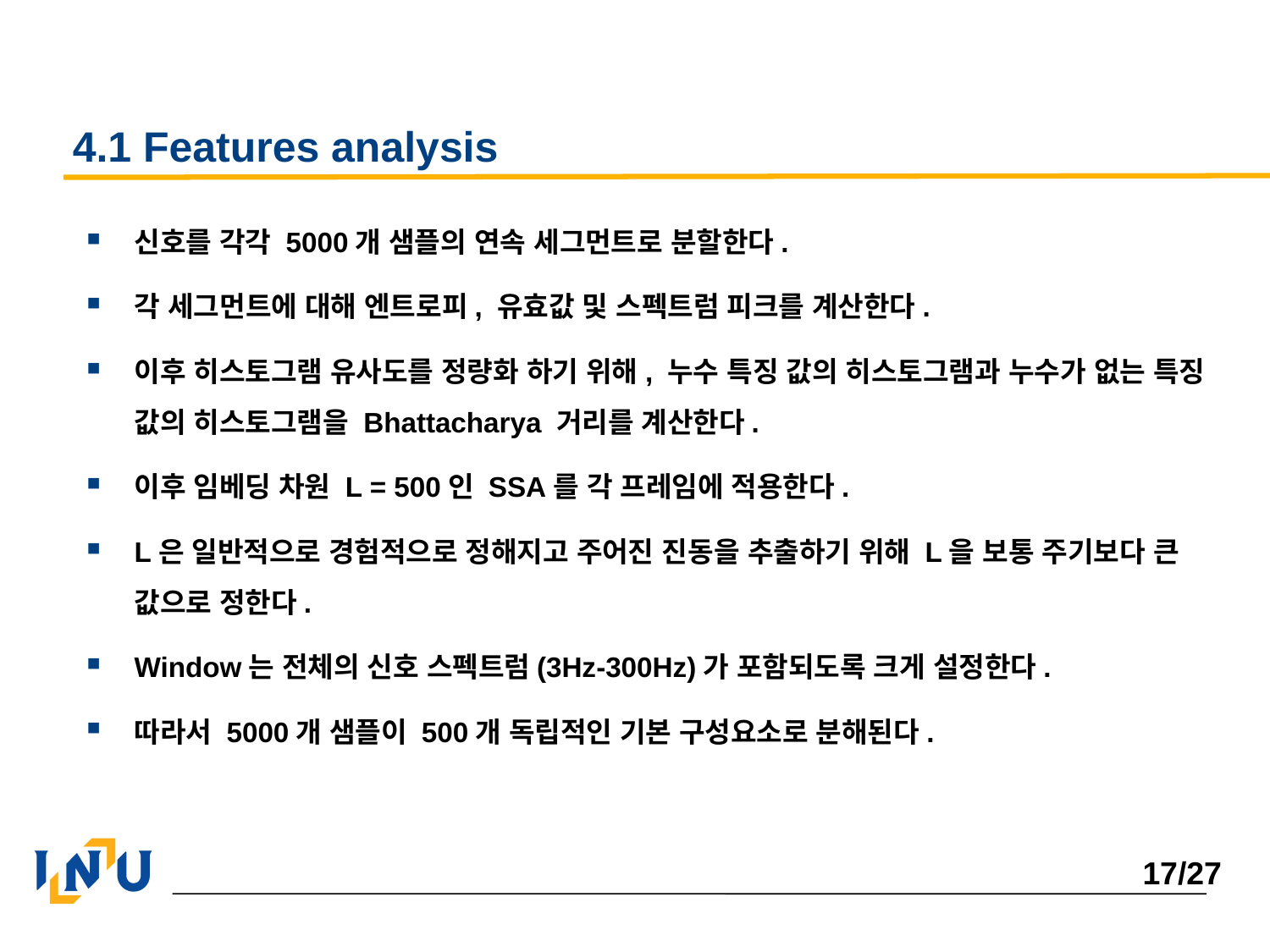

# 4.1 Features analysis
신호를 각각 5000개 샘플의 연속 세그먼트로 분할한다.
각 세그먼트에 대해 엔트로피, 유효값 및 스펙트럼 피크를 계산한다.
이후 히스토그램 유사도를 정량화 하기 위해, 누수 특징 값의 히스토그램과 누수가 없는 특징 값의 히스토그램을 Bhattacharya 거리를 계산한다.
이후 임베딩 차원 L = 500인 SSA를 각 프레임에 적용한다.
L은 일반적으로 경험적으로 정해지고 주어진 진동을 추출하기 위해 L을 보통 주기보다 큰 값으로 정한다.
Window는 전체의 신호 스펙트럼(3Hz-300Hz)가 포함되도록 크게 설정한다.
따라서 5000개 샘플이 500개 독립적인 기본 구성요소로 분해된다.